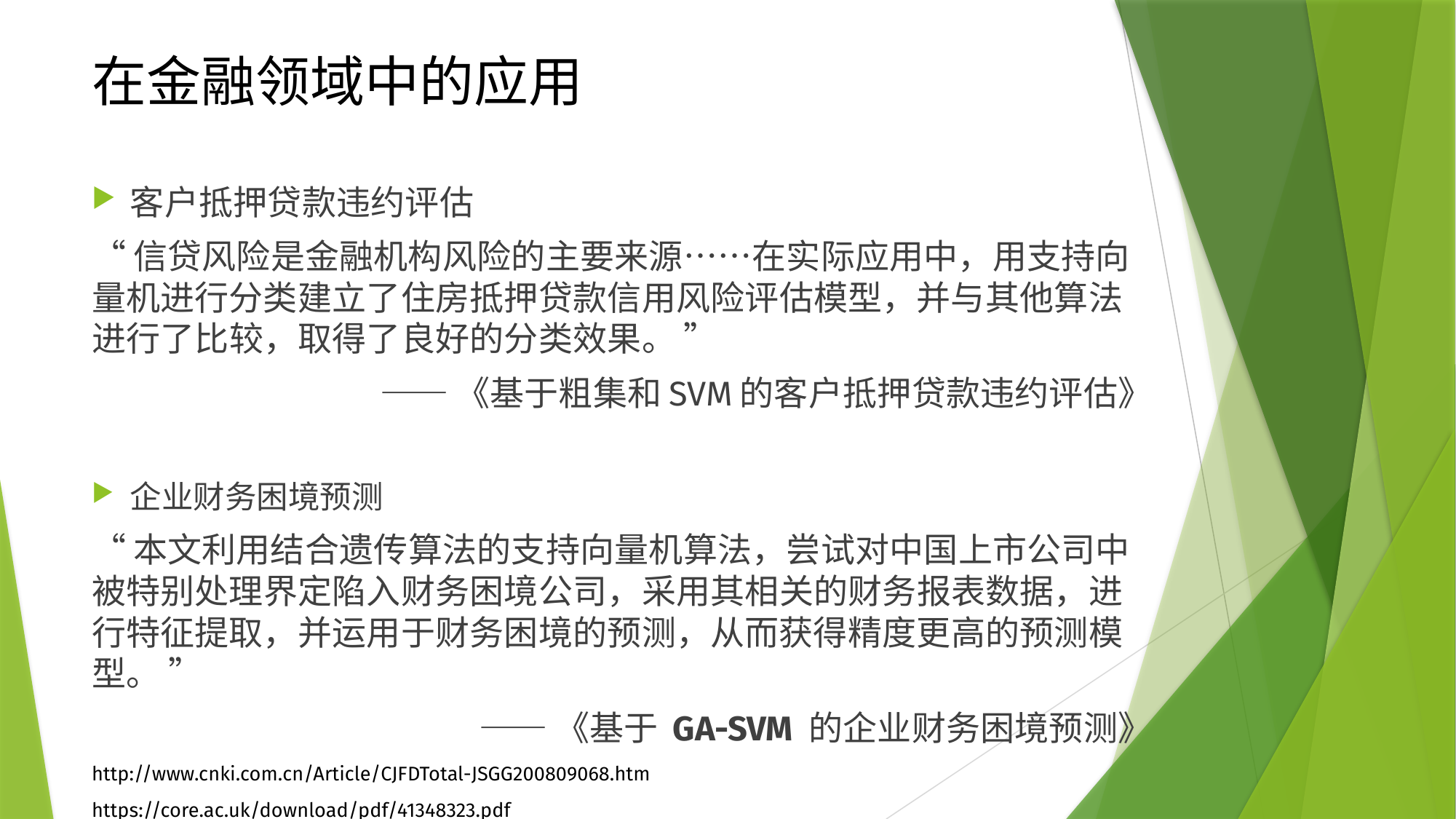

# 在金融领域中的应用
客户抵押贷款违约评估
“信贷风险是金融机构风险的主要来源……在实际应用中，用支持向量机进行分类建立了住房抵押贷款信用风险评估模型，并与其他算法进行了比较，取得了良好的分类效果。 ”
——《基于粗集和SVM的客户抵押贷款违约评估》

企业财务困境预测
“本文利用结合遗传算法的支持向量机算法，尝试对中国上市公司中被特别处理界定陷入财务困境公司，采用其相关的财务报表数据，进行特征提取，并运用于财务困境的预测，从而获得精度更高的预测模型。 ”
——《基于 GA-SVM 的企业财务困境预测》
http://www.cnki.com.cn/Article/CJFDTotal-JSGG200809068.htm
https://core.ac.uk/download/pdf/41348323.pdf